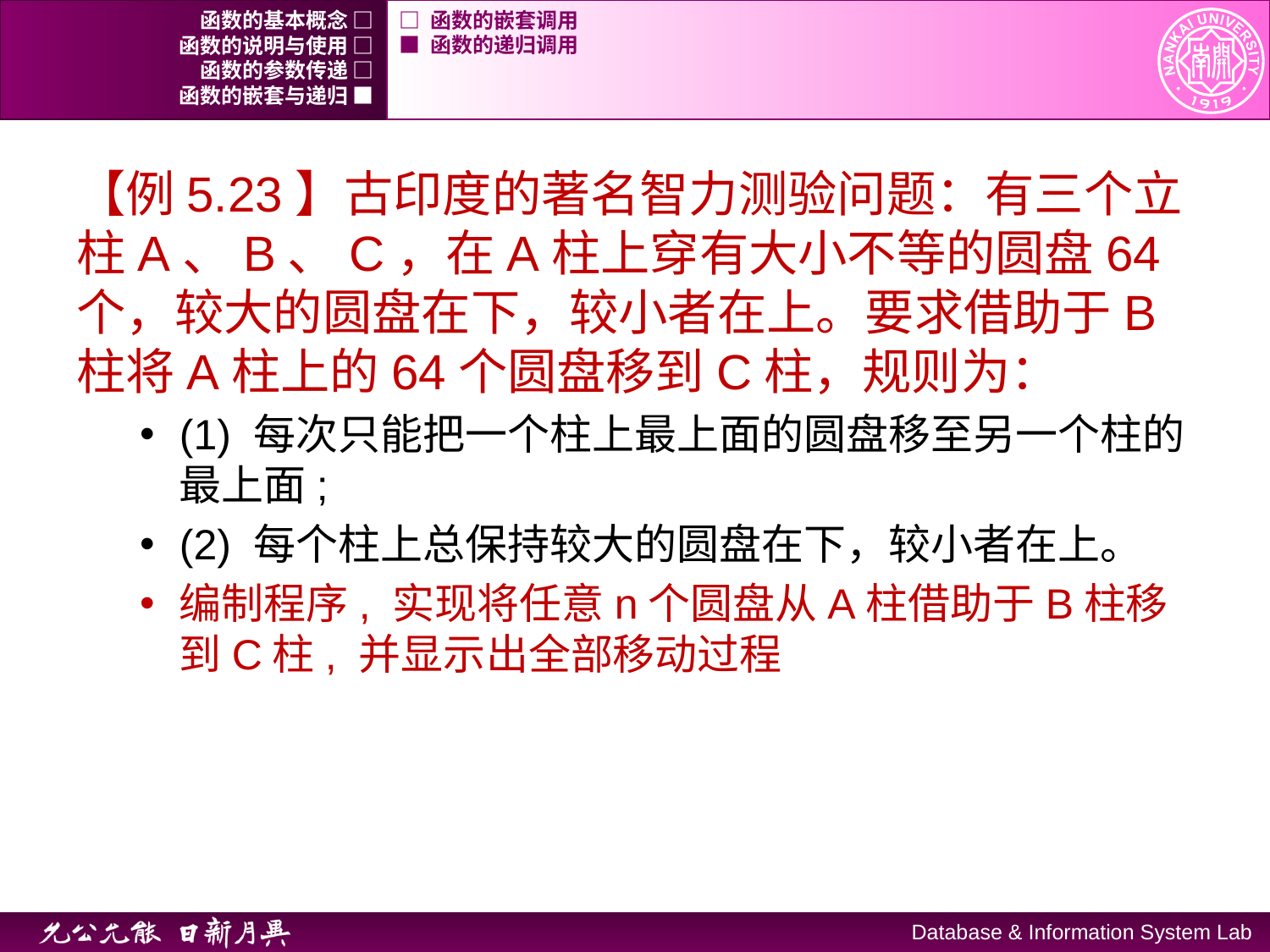

函数的基本概念 □
□ 函数的嵌套调用
函数的说明与使用 □
■ 函数的递归调用
函数的参数传递 □

函数的嵌套与递归 ■

【例5.23】古印度的著名智力测验问题：有三个立柱A、B、C，在A柱上穿有大小不等的圆盘64个，较大的圆盘在下，较小者在上。要求借助于B柱将A柱上的64个圆盘移到C柱，规则为：
(1) 每次只能把一个柱上最上面的圆盘移至另一个柱的最上面;
(2) 每个柱上总保持较大的圆盘在下，较小者在上。
编制程序, 实现将任意n个圆盘从A柱借助于B柱移到C柱, 并显示出全部移动过程